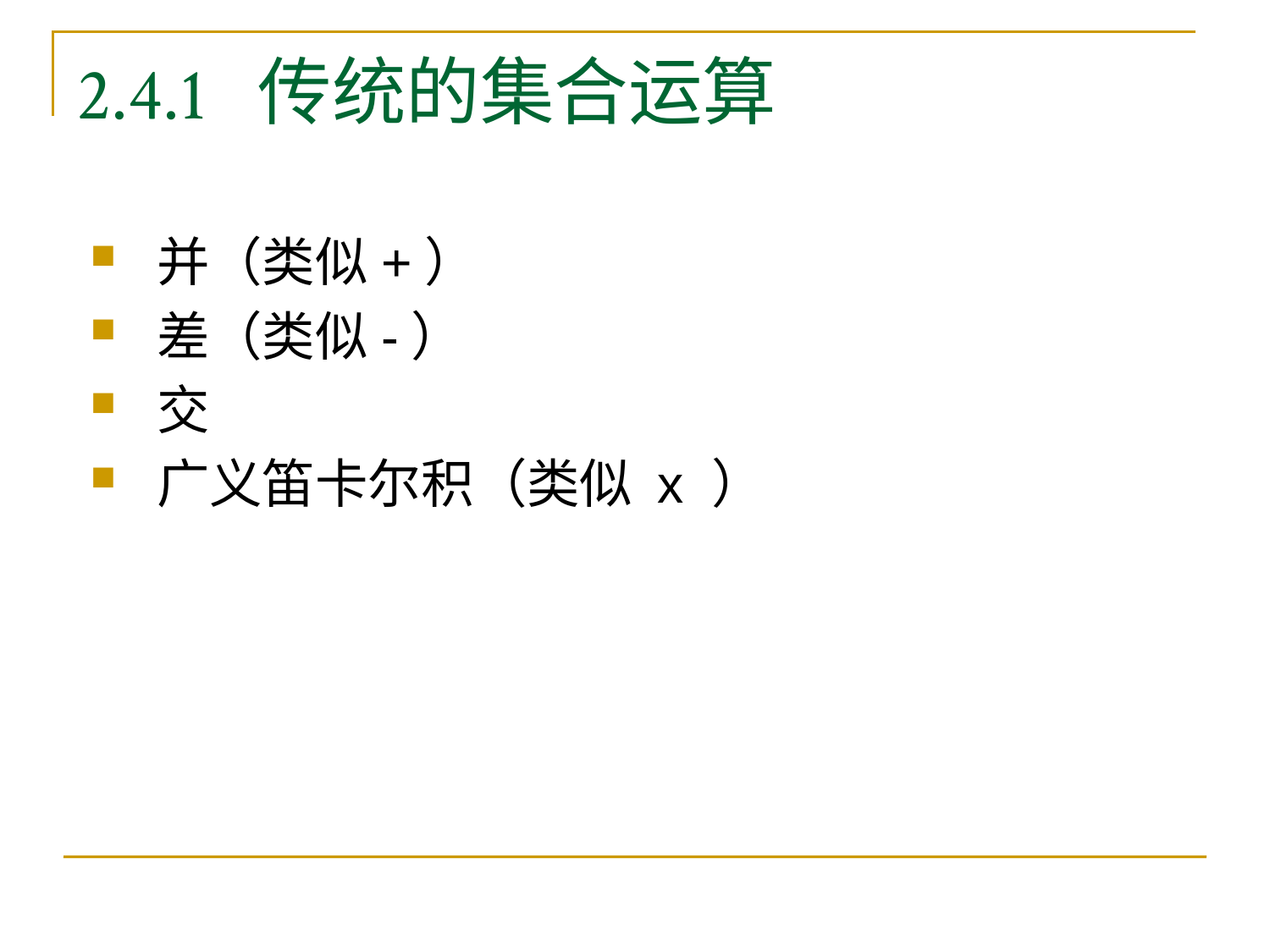

# 2.4.1  传统的集合运算
并（类似+）
差（类似-）
交
广义笛卡尔积（类似 x ）